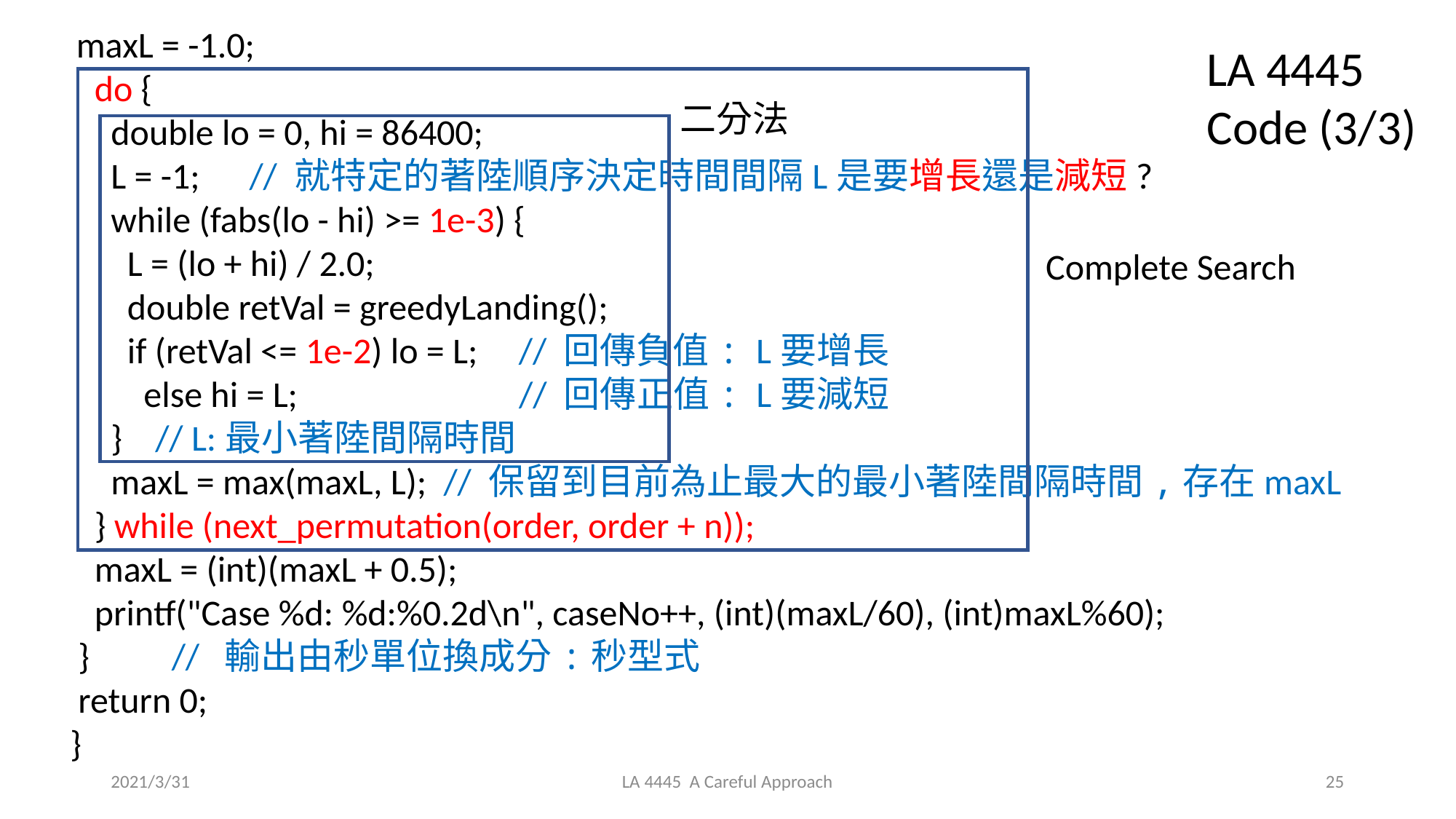

maxL = -1.0;
   do {
     double lo = 0, hi = 86400;
     L = -1;      // 就特定的著陸順序決定時間間隔L是要增長還是減短?
     while (fabs(lo - hi) >= 1e-3) {
       L = (lo + hi) / 2.0;
       double retVal = greedyLanding();
       if (retVal <= 1e-2) lo = L;     // 回傳負值:  L要增長
         else hi = L;                           // 回傳正值:  L要減短
     }    // L:最小著陸間隔時間
     maxL = max(maxL, L);  // 保留到目前為止最大的最小著陸間隔時間,存在maxL
   } while (next_permutation(order, order + n));
   maxL = (int)(maxL + 0.5);
   printf("Case %d: %d:%0.2d\n", caseNo++, (int)(maxL/60), (int)maxL%60);
 }          //  輸出由秒單位換成分:秒型式
 return 0;
}
LA 4445 Code (3/3)

二分法

Complete Search
2021/3/31
LA 4445  A Careful Approach
25